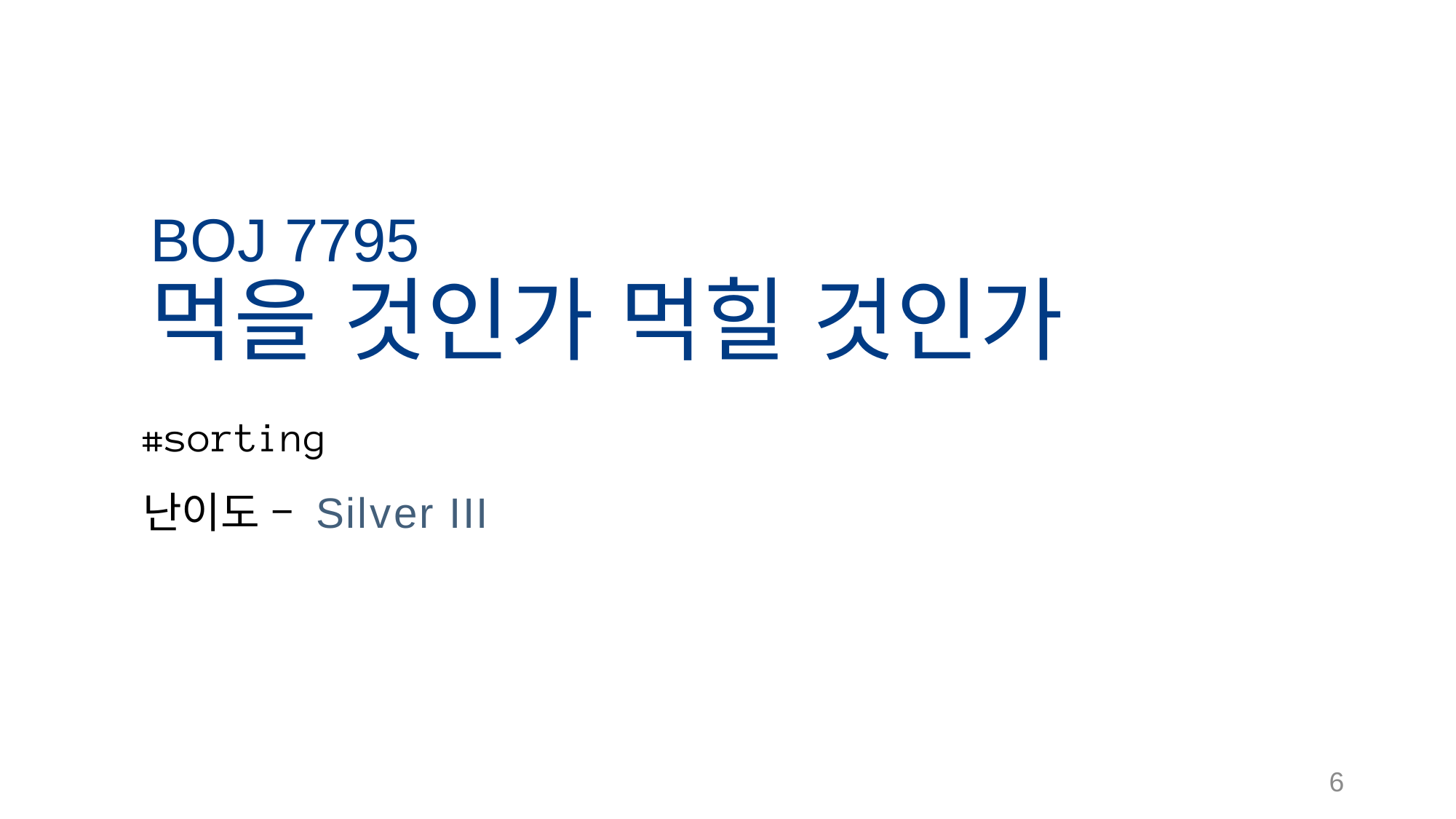

BOJ 7795
먹을 것인가 먹힐 것인가
#sorting
난이도 – Silver III
6